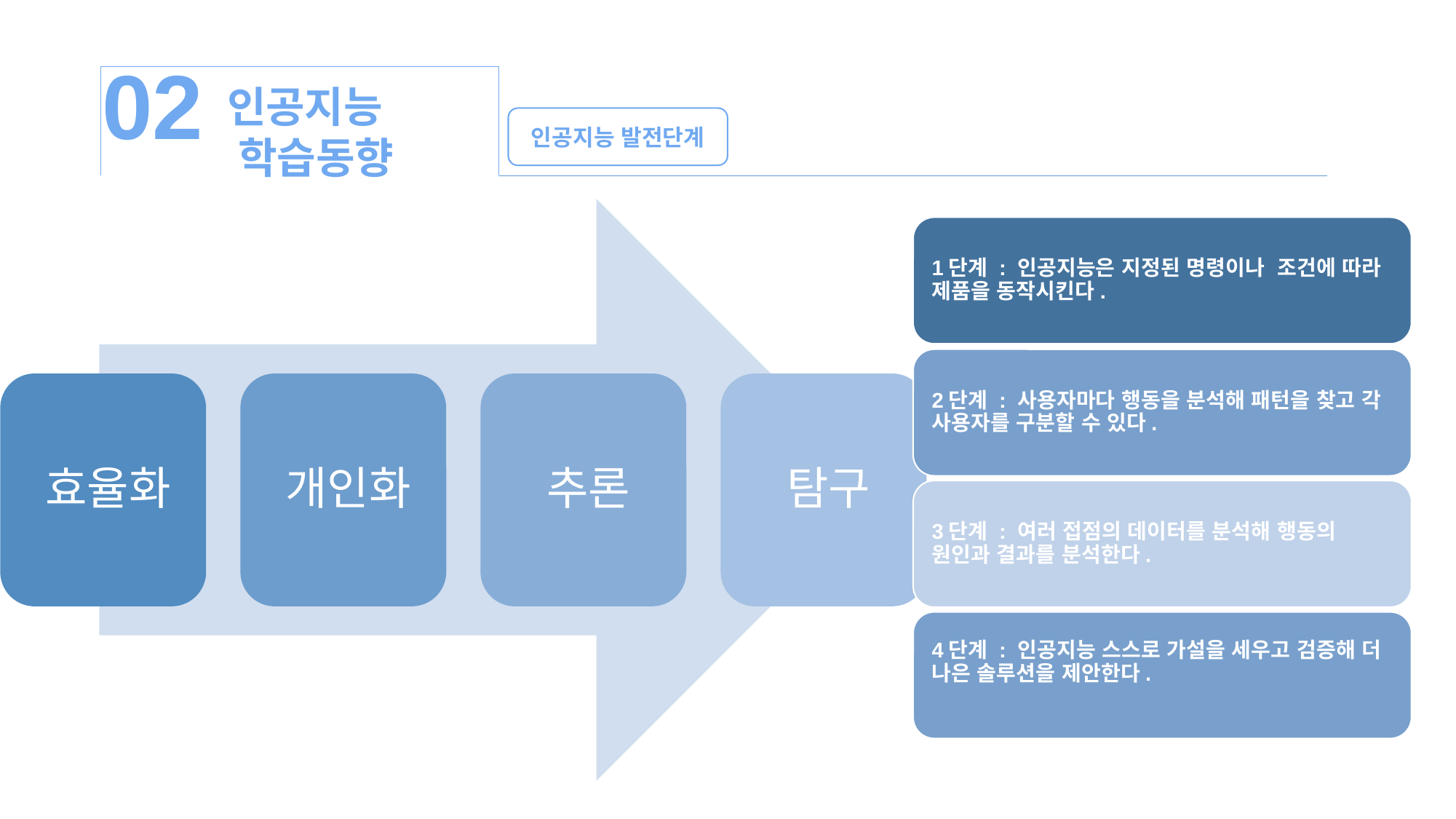

02
인공지능
 학습동향
인공지능 발전단계
효율화
개인화
추론
탐구
1단계 : 인공지능은 지정된 명령이나  조건에 따라 제품을 동작시킨다.
2단계 : 사용자마다 행동을 분석해 패턴을 찾고 각 사용자를 구분할 수 있다.
3단계 : 여러 접점의 데이터를 분석해 행동의 원인과 결과를 분석한다.
4단계 : 인공지능 스스로 가설을 세우고 검증해 더 나은 솔루션을 제안한다.